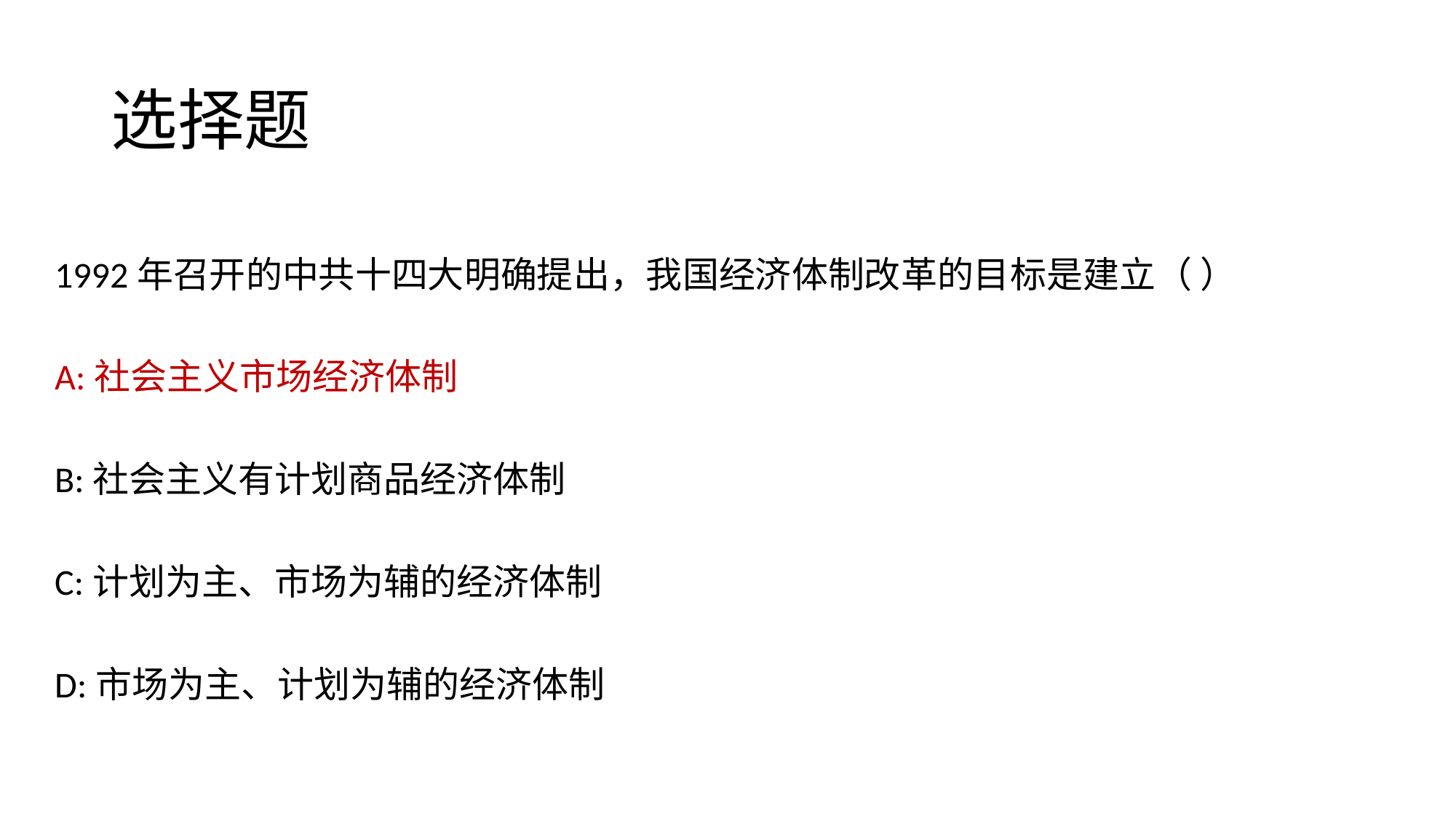

# 选择题
1992年召开的中共十四大明确提出，我国经济体制改革的目标是建立（ ）
A:社会主义市场经济体制
B:社会主义有计划商品经济体制
C:计划为主、市场为辅的经济体制
D:市场为主、计划为辅的经济体制